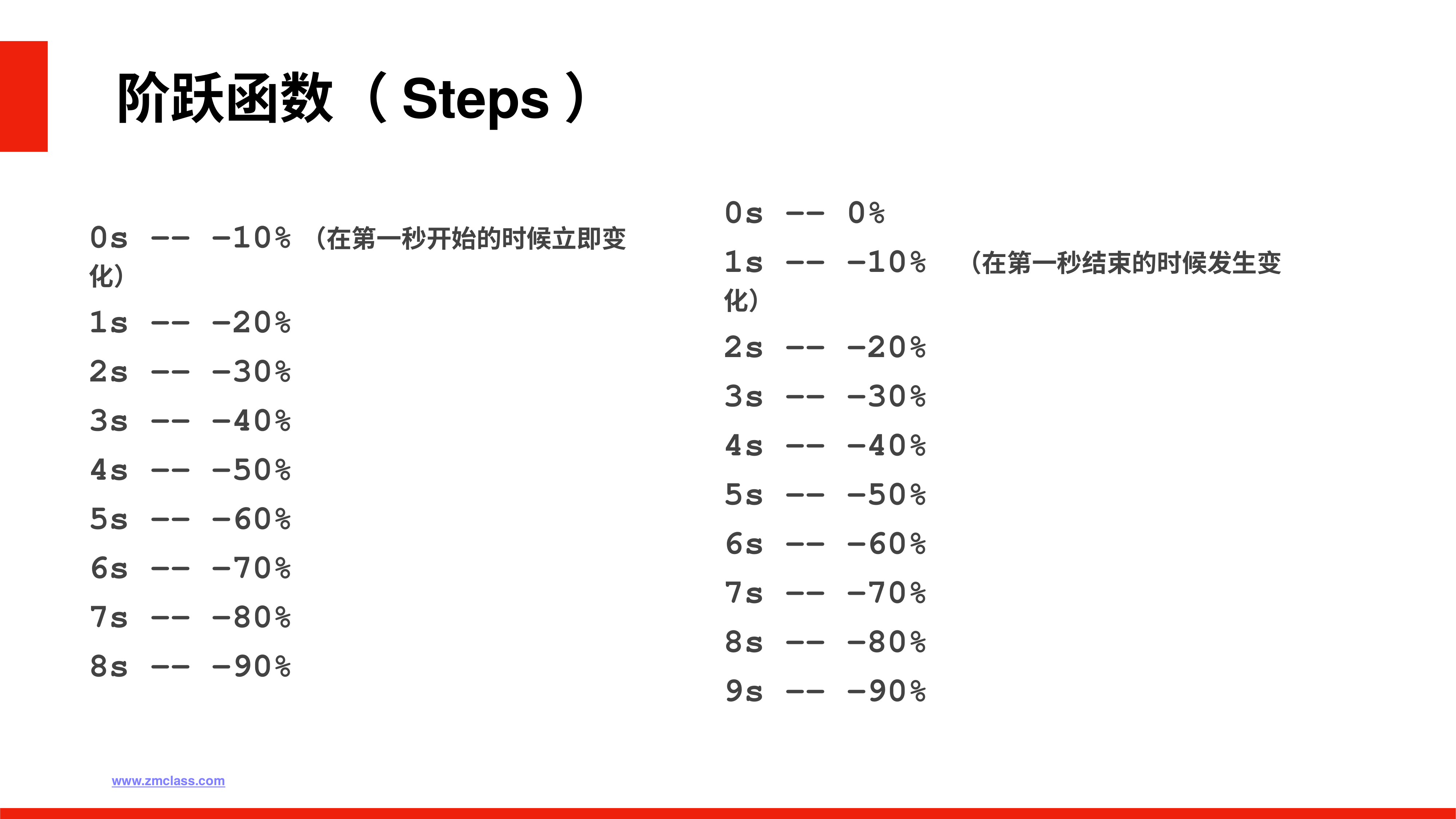

阶跃函数（Steps）
0s —— 0%
1s —— -10% （在第一秒结束的时候发生变化）
2s —— -20%
3s —— -30%
4s —— -40%
5s —— -50%
6s —— -60%
7s —— -70%
8s —— -80%
9s —— -90%
0s —— -10%（在第一秒开始的时候立即变化）
1s —— -20%
2s —— -30%
3s —— -40%
4s —— -50%
5s —— -60%
6s —— -70%
7s —— -80%
8s —— -90%
追梦课堂   临汾首家专业的web前端培训机构                                                          www.zmclass.com
26